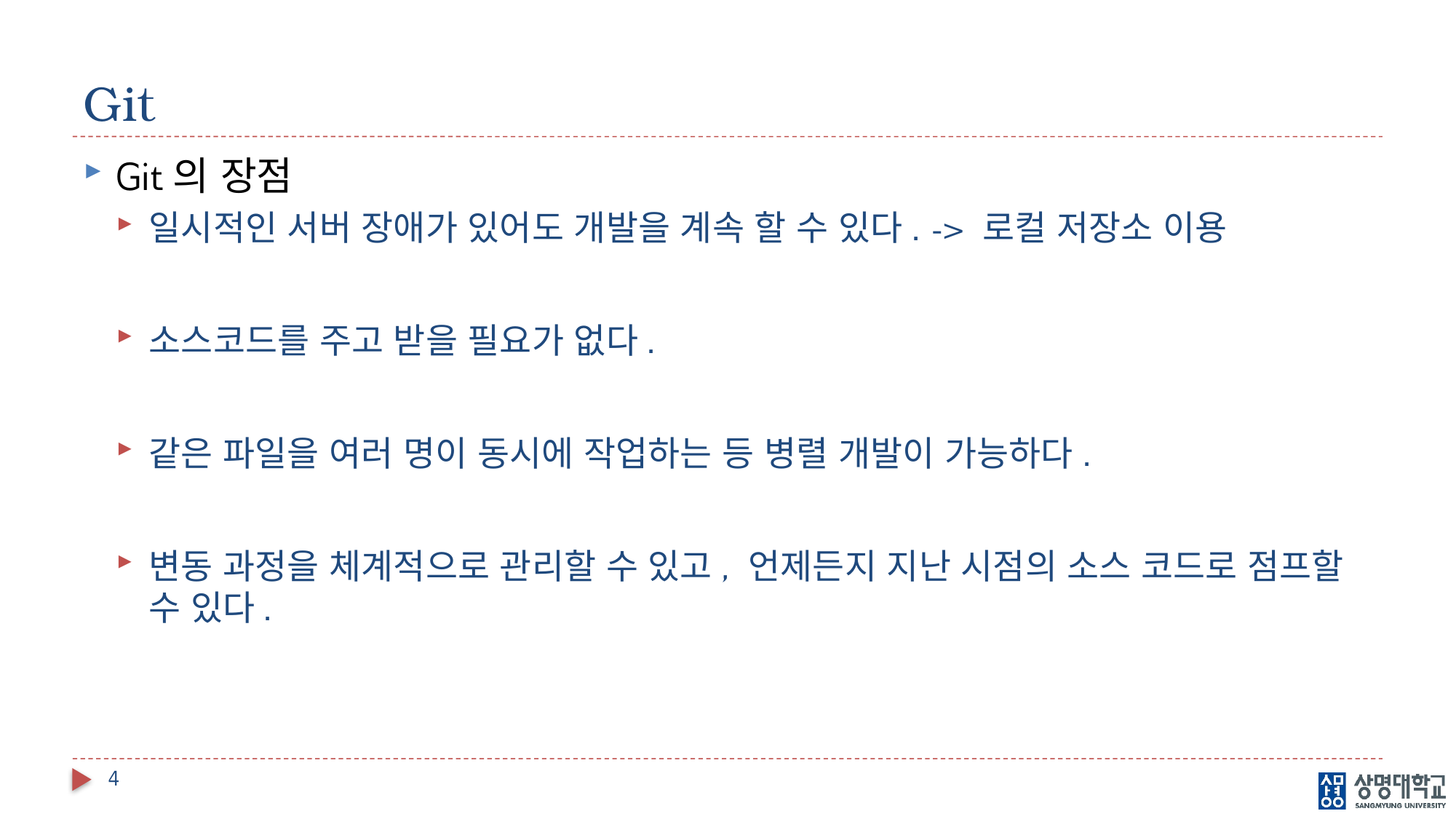

# Git

Git의 장점
일시적인 서버 장애가 있어도 개발을 계속 할 수 있다. -> 로컬 저장소 이용

소스코드를 주고 받을 필요가 없다.

같은 파일을 여러 명이 동시에 작업하는 등 병렬 개발이 가능하다.

변동 과정을 체계적으로 관리할 수 있고, 언제든지 지난 시점의 소스 코드로 점프할 수 있다.

4